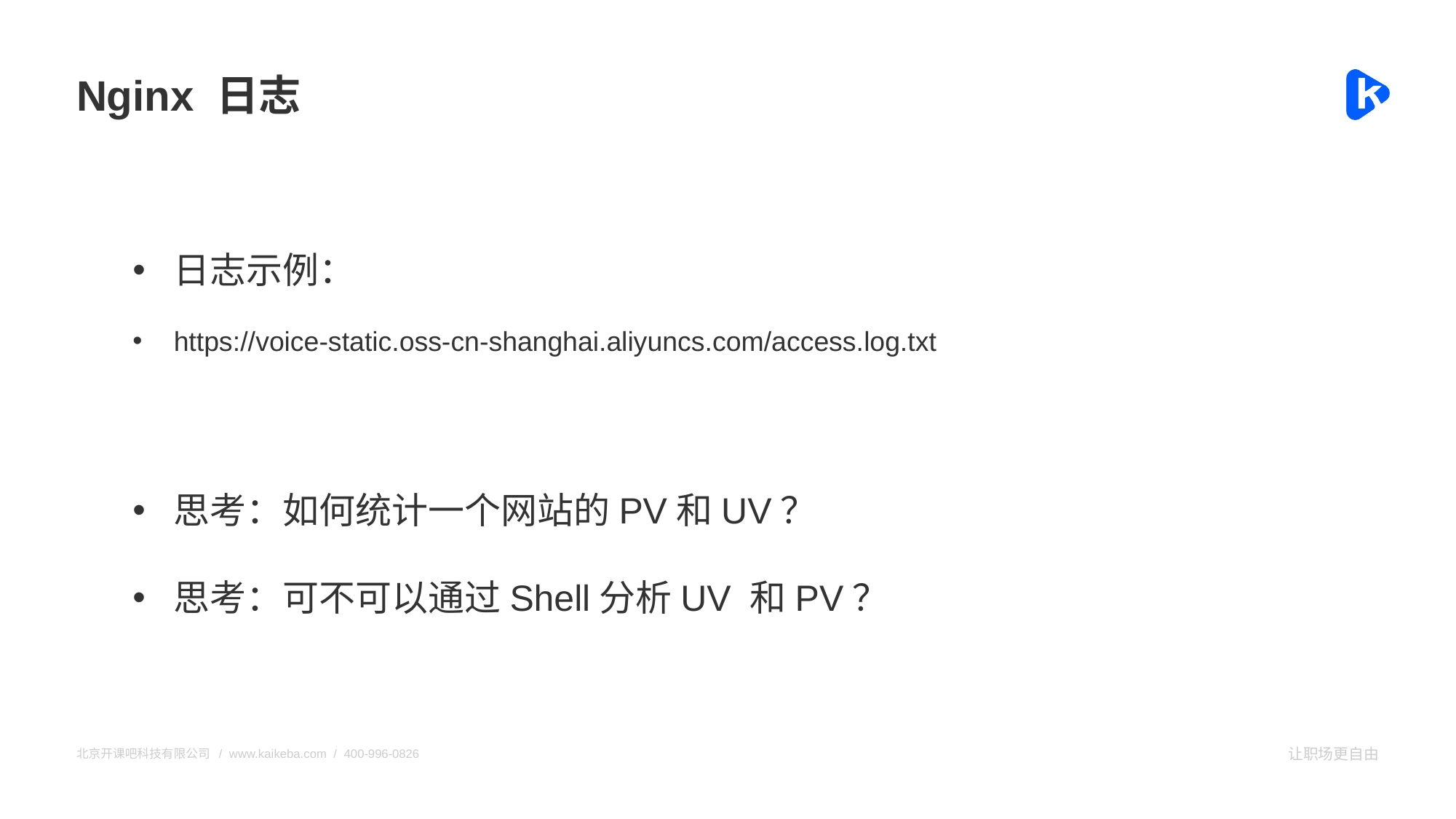

Nginx 日志
日志示例：
https://voice-static.oss-cn-shanghai.aliyuncs.com/access.log.txt

思考：如何统计一个网站的PV和UV？
思考：可不可以通过Shell分析UV 和PV？